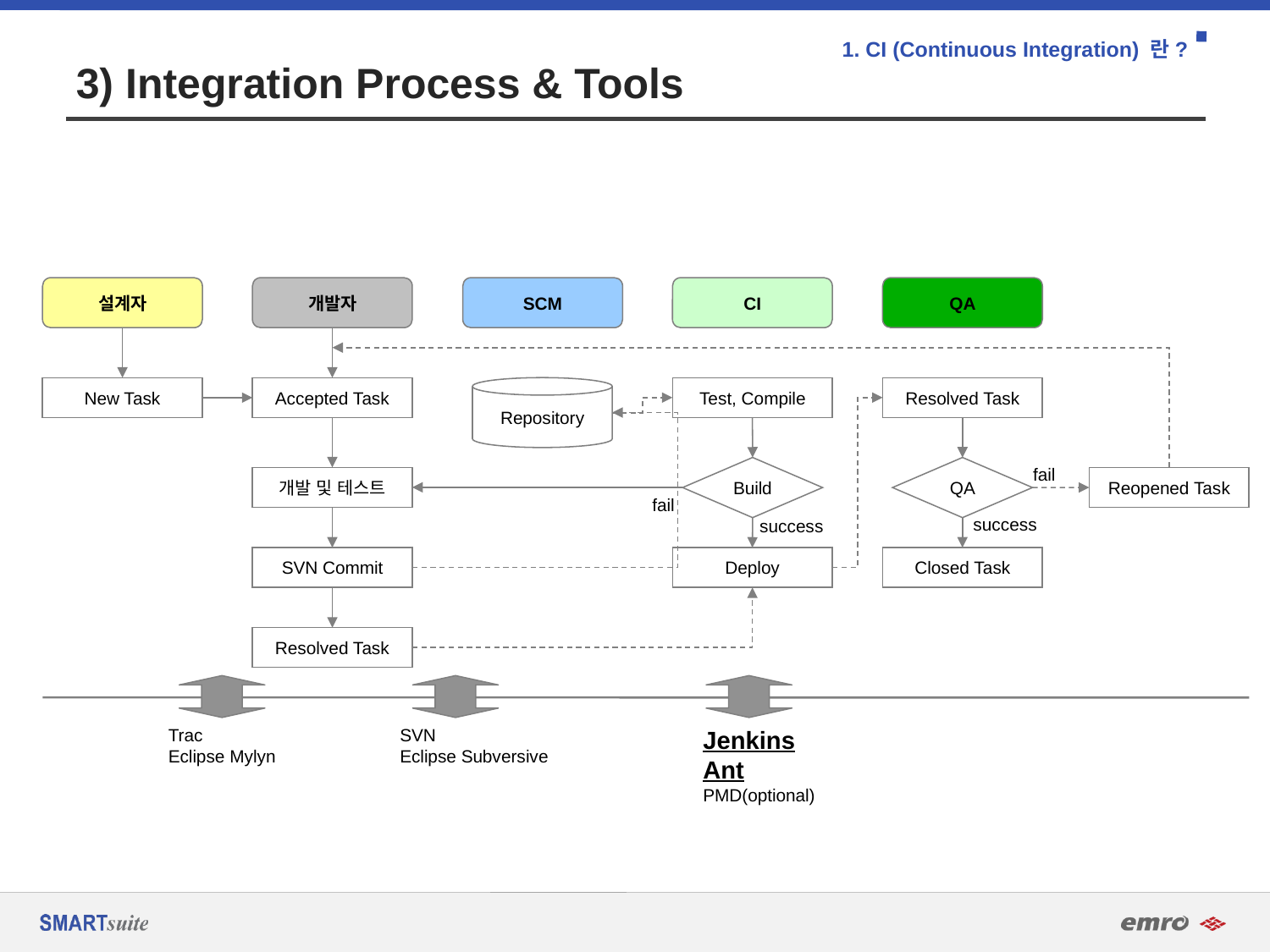

1. CI (Continuous Integration) 란?
# 3) Integration Process & Tools
설계자
개발자
SCM
CI
QA

New Task
Accepted Task
Repository
Test, Compile
Resolved Task
Build
QA
fail
개발 및 테스트
Reopened Task
fail
success
success
SVN Commit
Deploy
Closed Task
Resolved Task

Trac
Eclipse Mylyn
SVN
Eclipse Subversive
Jenkins
Ant
PMD(optional)